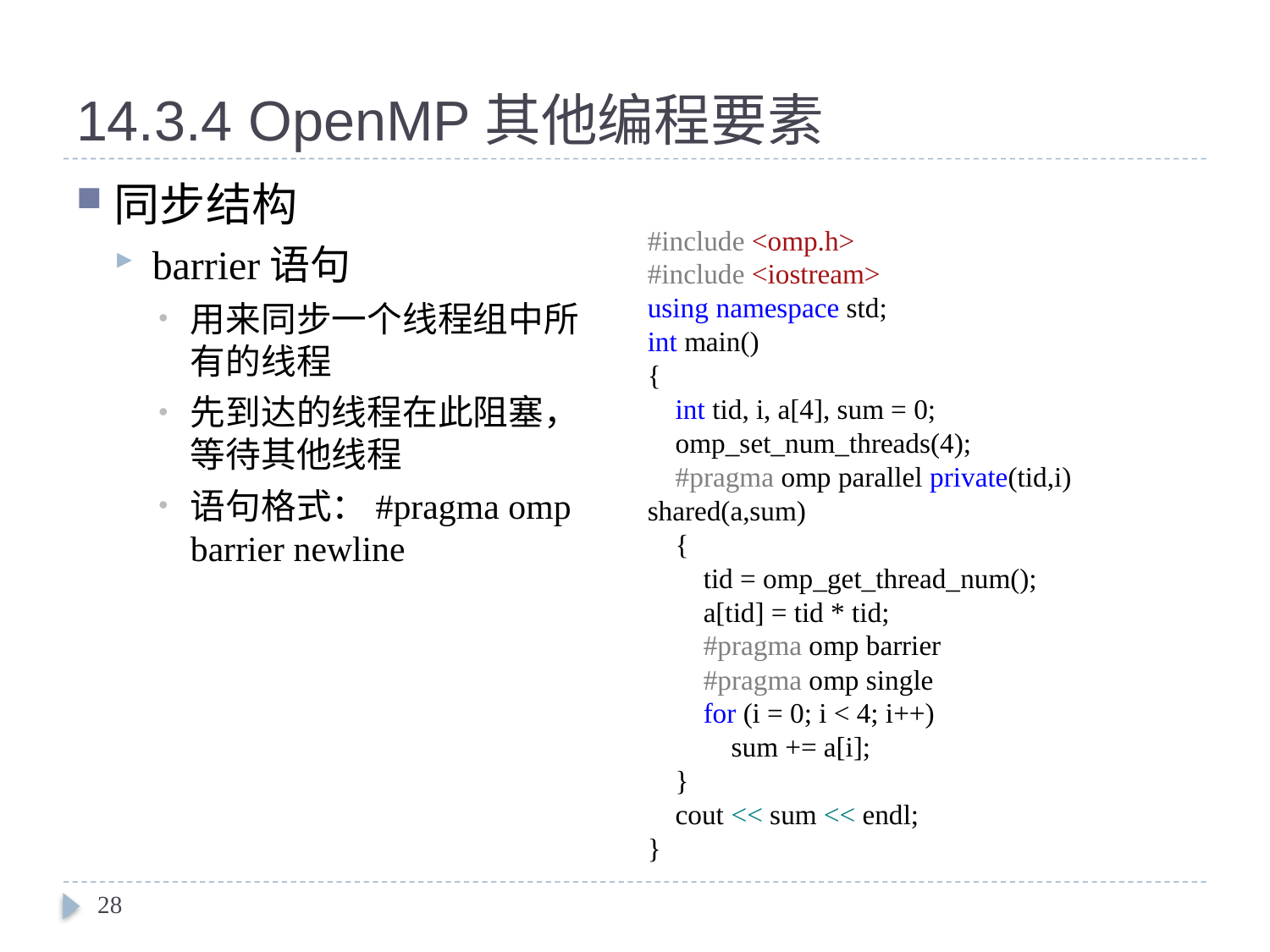

# 14.3.4 OpenMP其他编程要素
同步结构
barrier语句
用来同步一个线程组中所有的线程
先到达的线程在此阻塞，等待其他线程
语句格式：#pragma omp barrier newline
#include <omp.h>
#include <iostream>
using namespace std;
int main()
{
    int tid, i, a[4], sum = 0;
    omp_set_num_threads(4);
    #pragma omp parallel private(tid,i) shared(a,sum)
    {
        tid = omp_get_thread_num();
        a[tid] = tid * tid;
        #pragma omp barrier
        #pragma omp single
        for (i = 0; i < 4; i++)
            sum += a[i];
    }
    cout << sum << endl;
}
28